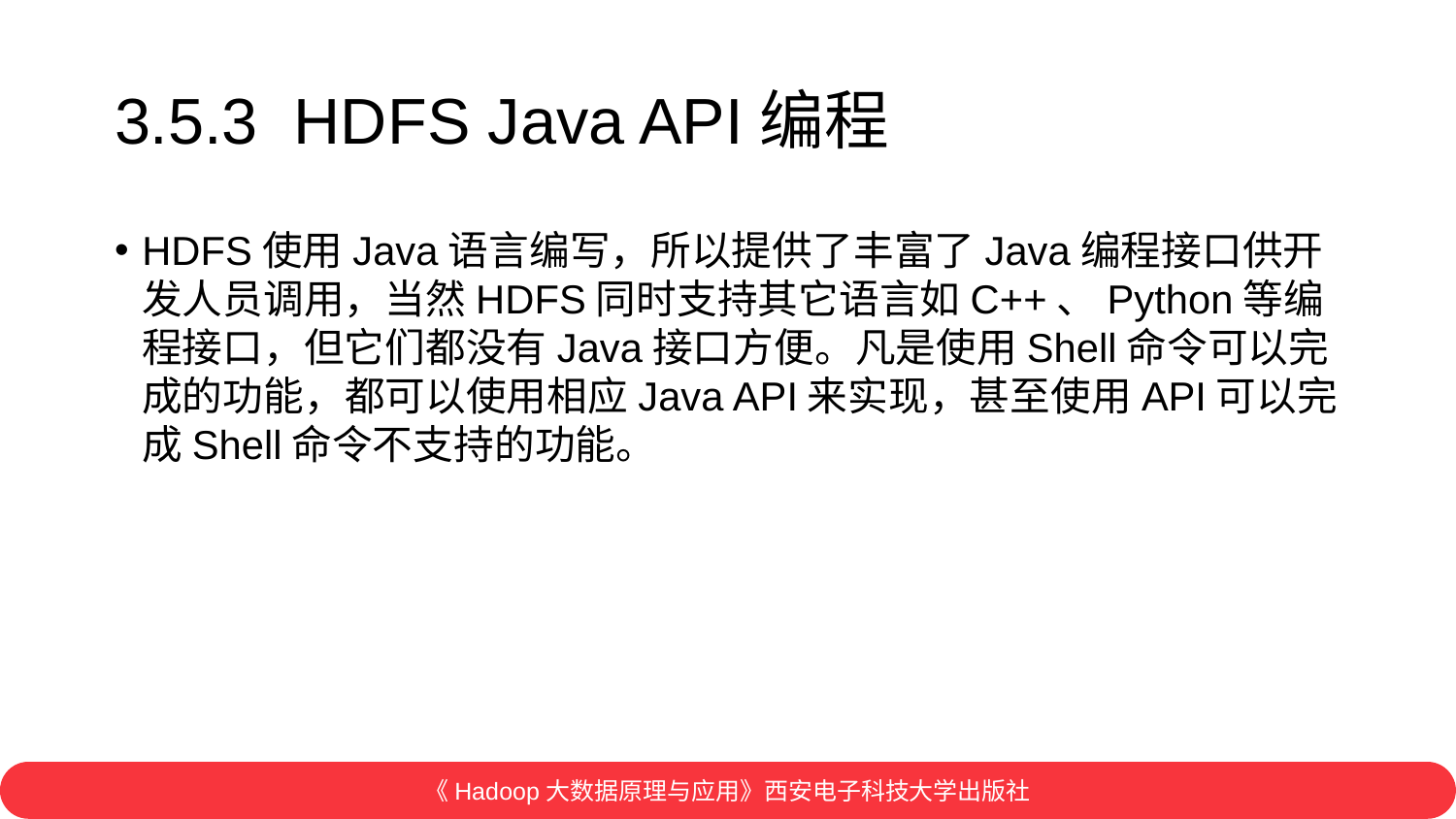

# 3.5.3  HDFS Java API编程
HDFS使用Java语言编写，所以提供了丰富了Java编程接口供开发人员调用，当然HDFS同时支持其它语言如C++、Python等编程接口，但它们都没有Java接口方便。凡是使用Shell命令可以完成的功能，都可以使用相应Java API来实现，甚至使用API可以完成Shell命令不支持的功能。